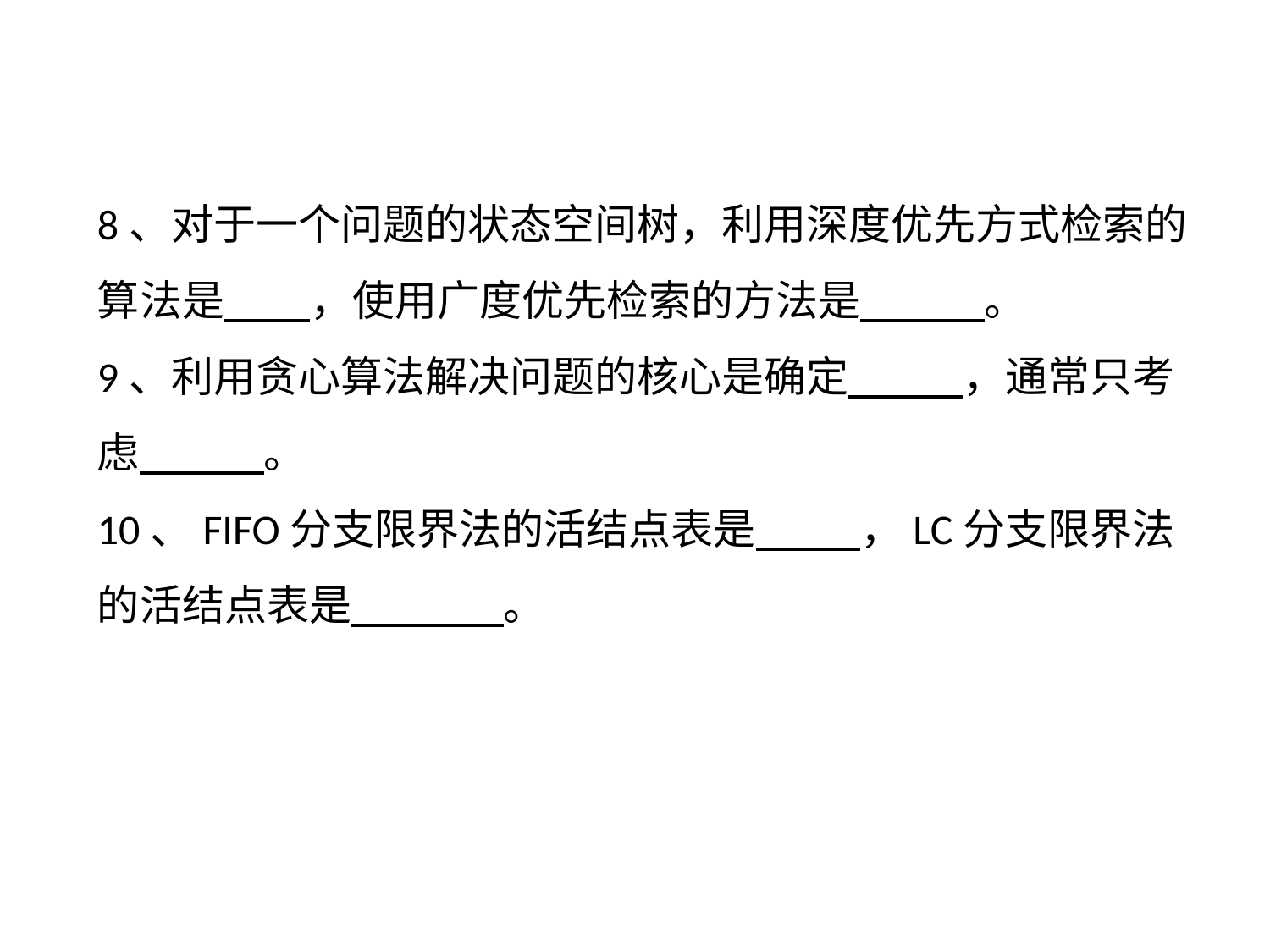

8、对于一个问题的状态空间树，利用深度优先方式检索的算法是         ，使用广度优先检索的方法是             。
9、利用贪心算法解决问题的核心是确定            ，通常只考虑             。
10、FIFO分支限界法的活结点表是           ，LC分支限界法的活结点表是                。